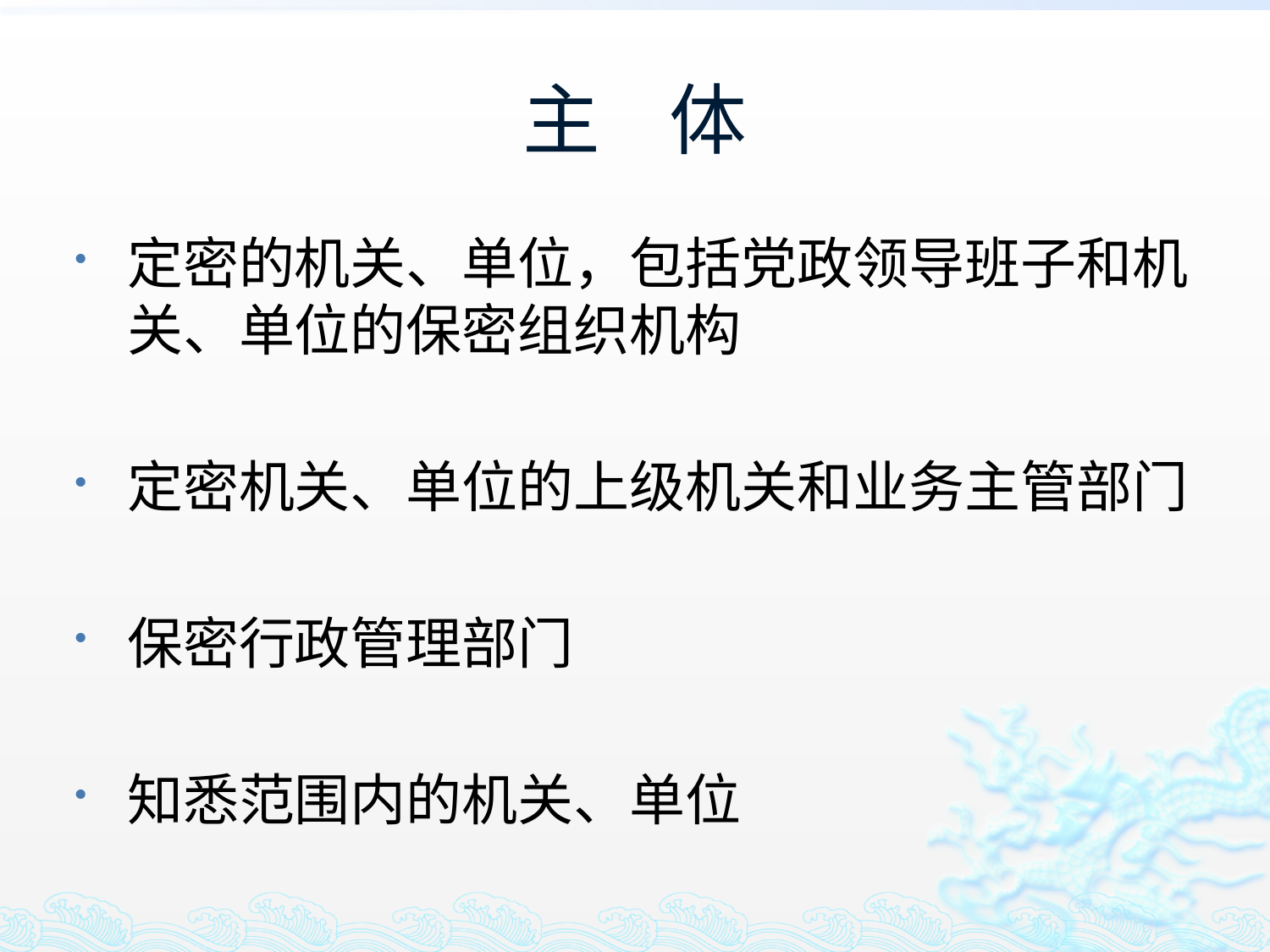

# 主    体
定密的机关、单位，包括党政领导班子和机关、单位的保密组织机构

定密机关、单位的上级机关和业务主管部门

保密行政管理部门

知悉范围内的机关、单位